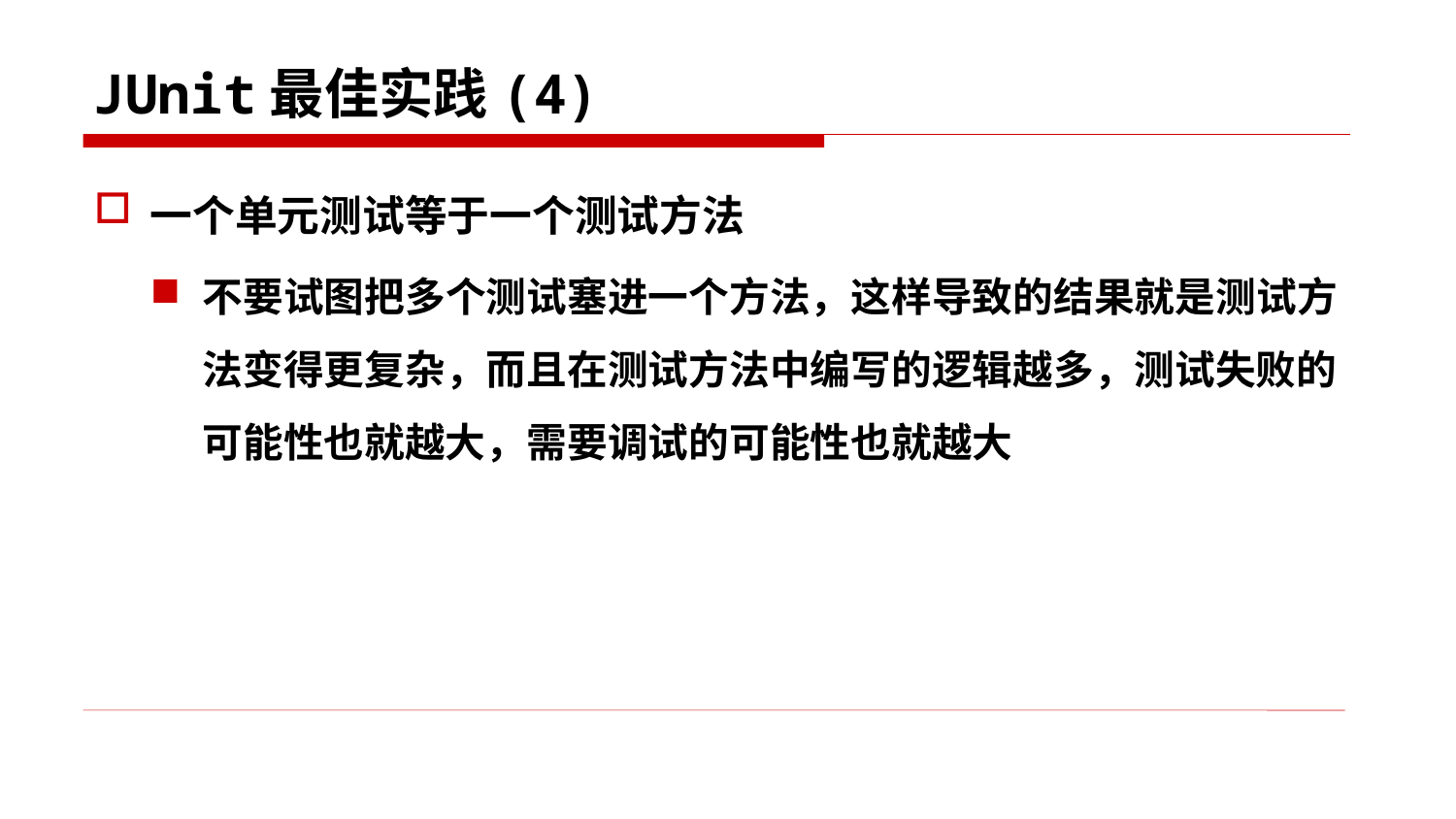

# JUnit最佳实践(4)
一个单元测试等于一个测试方法
不要试图把多个测试塞进一个方法，这样导致的结果就是测试方法变得更复杂，而且在测试方法中编写的逻辑越多，测试失败的可能性也就越大，需要调试的可能性也就越大